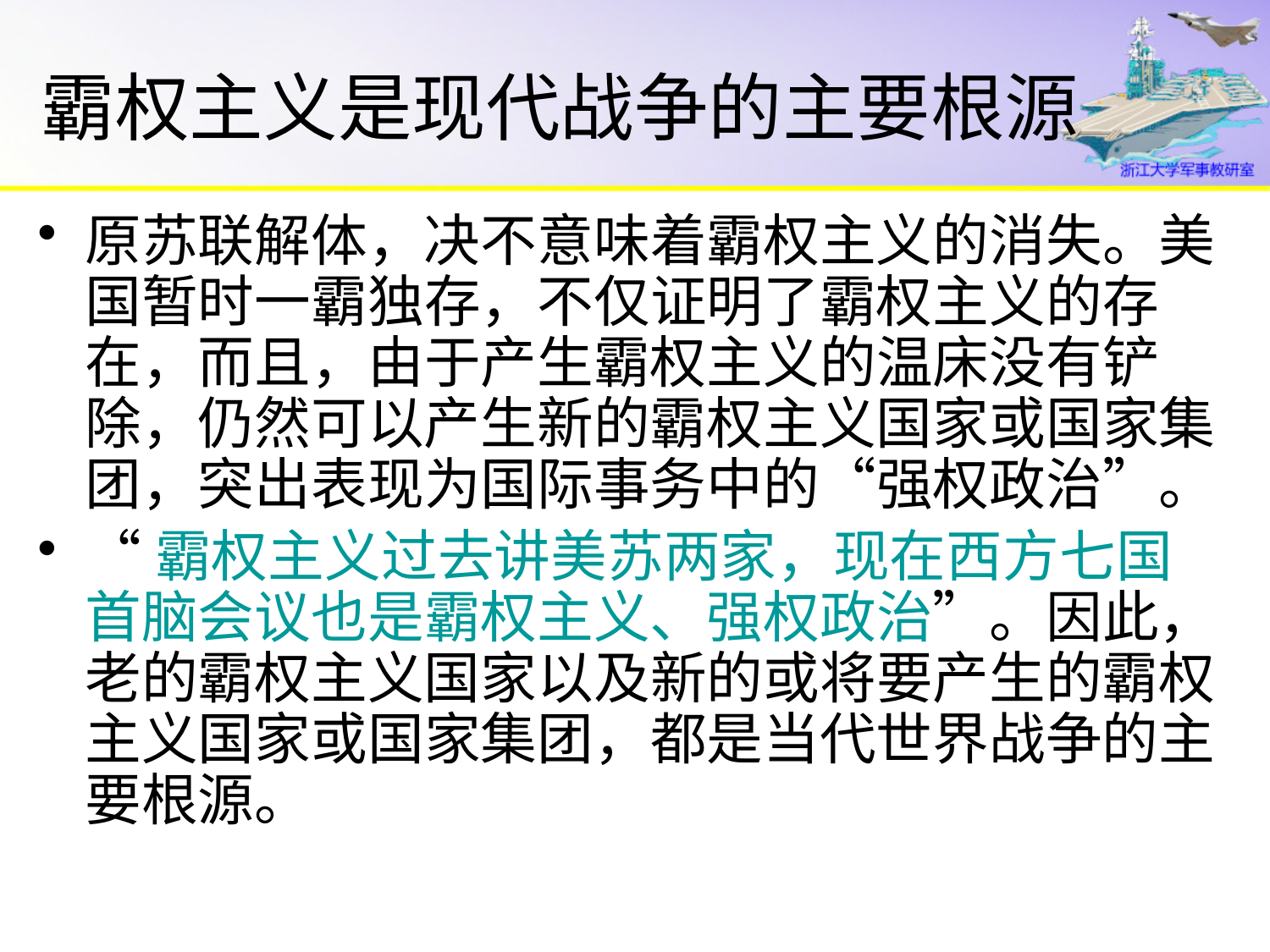

# 霸权主义是现代战争的主要根源
原苏联解体，决不意味着霸权主义的消失。美国暂时一霸独存，不仅证明了霸权主义的存在，而且，由于产生霸权主义的温床没有铲除，仍然可以产生新的霸权主义国家或国家集团，突出表现为国际事务中的“强权政治”。
“霸权主义过去讲美苏两家，现在西方七国首脑会议也是霸权主义、强权政治”。因此，老的霸权主义国家以及新的或将要产生的霸权主义国家或国家集团，都是当代世界战争的主要根源。